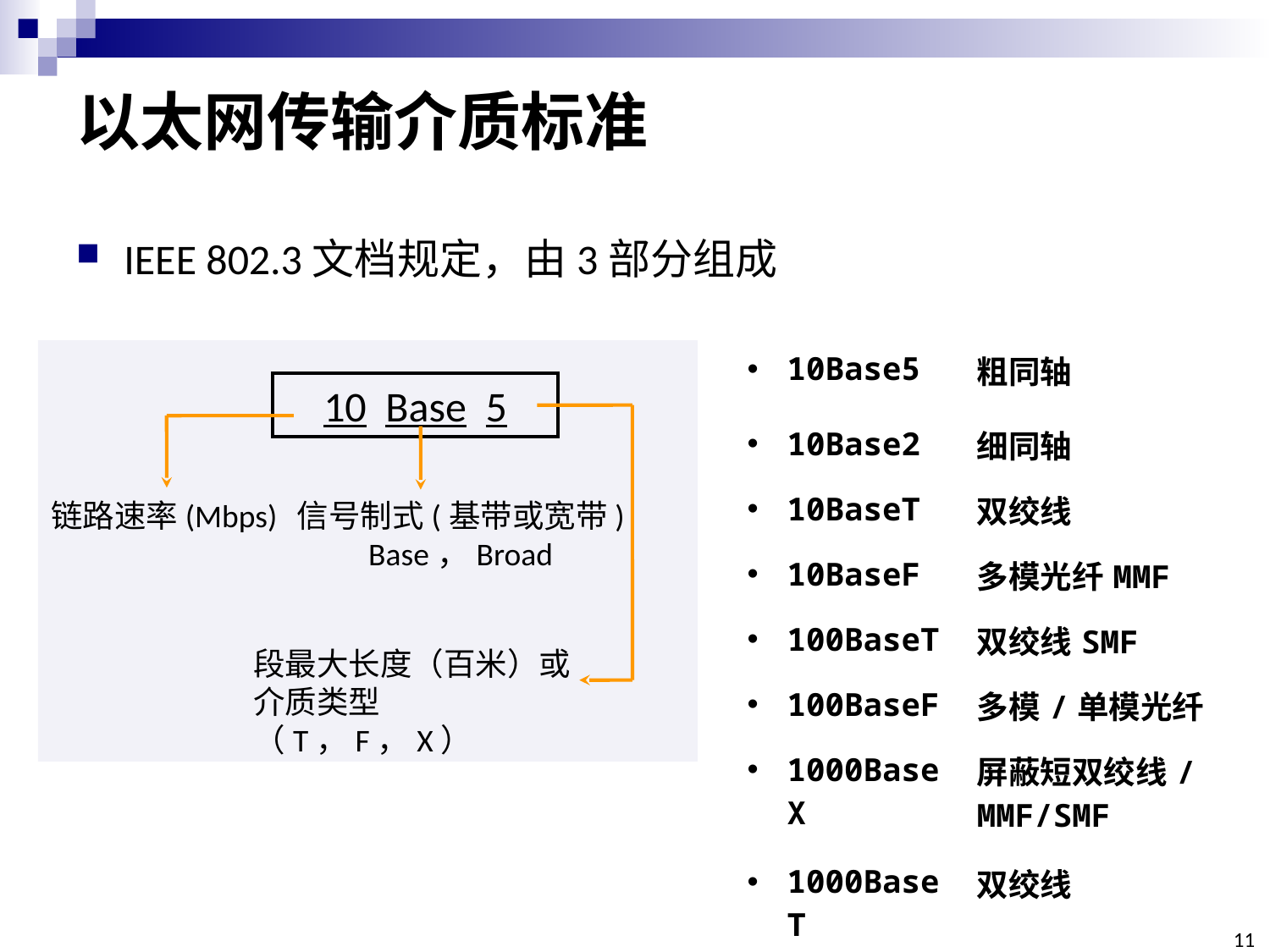

# 以太网传输介质标准
IEEE 802.3文档规定，由3部分组成
| 10Base5 | 粗同轴 |
| --- | --- |
| 10Base2 | 细同轴 |
| 10BaseT | 双绞线 |
| 10BaseF | 多模光纤MMF |
| 100BaseT | 双绞线SMF |
| 100BaseF | 多模/单模光纤 |
| 1000BaseX | 屏蔽短双绞线/MMF/SMF |
| 1000BaseT | 双绞线 |

10  Base  5

链路速率(Mbps)
信号制式(基带或宽带)
Base，Broad
段最大长度（百米）或
介质类型（T，F，X）

11